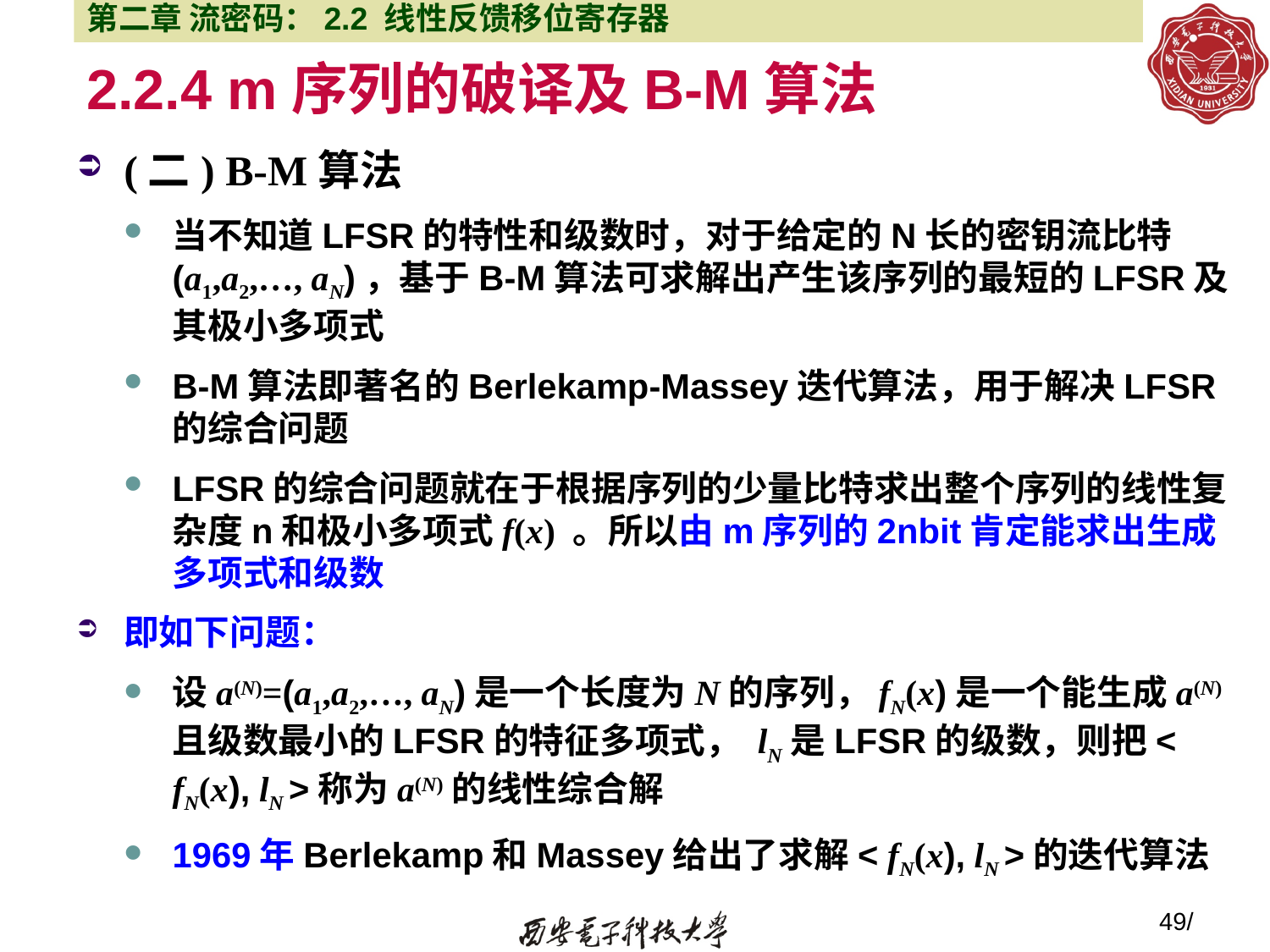

第二章 流密码：2.2 线性反馈移位寄存器
# 2.2.4 m序列的破译及B-M算法
(二) B-M算法
当不知道LFSR的特性和级数时，对于给定的N长的密钥流比特(a1,a2,…, aN)，基于B-M算法可求解出产生该序列的最短的LFSR及其极小多项式
B-M算法即著名的Berlekamp-Massey迭代算法，用于解决LFSR的综合问题
LFSR的综合问题就在于根据序列的少量比特求出整个序列的线性复杂度n和极小多项式f(x) 。所以由m序列的2nbit肯定能求出生成多项式和级数
即如下问题：
设a(N)=(a1,a2,…, aN)是一个长度为N的序列，fN(x)是一个能生成a(N)且级数最小的LFSR的特征多项式， lN是LFSR的级数，则把< fN(x), lN >称为a(N)的线性综合解
1969年Berlekamp和Massey给出了求解< fN(x), lN >的迭代算法
49/